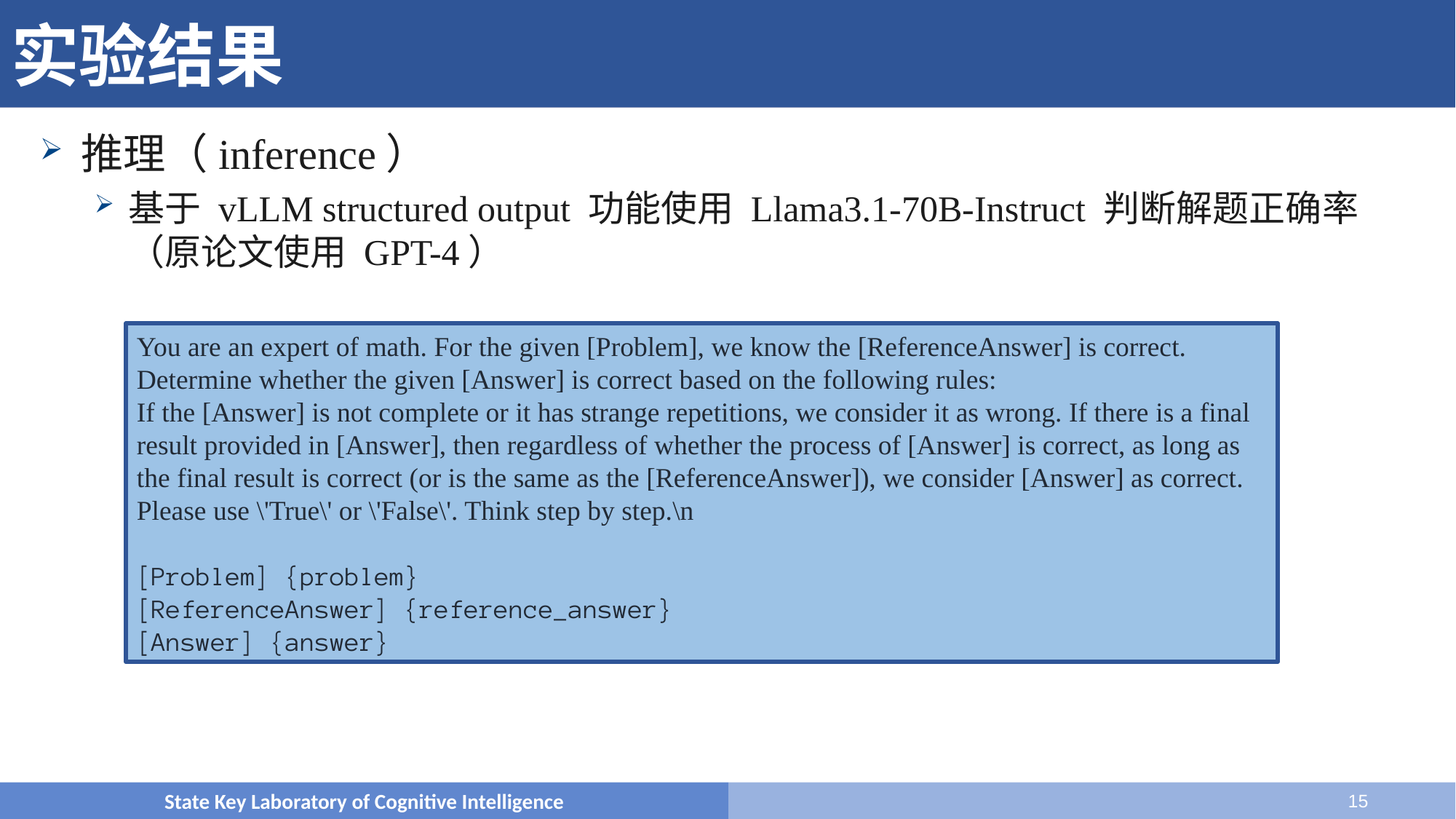

# 实验结果
推理（inference）
基于 vLLM structured output 功能使用 Llama3.1-70B-Instruct 判断解题正确率
（原论文使用 GPT-4）
You are an expert of math. For the given [Problem], we know the [ReferenceAnswer] is correct. Determine whether the given [Answer] is correct based on the following rules:
If the [Answer] is not complete or it has strange repetitions, we consider it as wrong. If there is a final result provided in [Answer], then regardless of whether the process of [Answer] is correct, as long as the final result is correct (or is the same as the [ReferenceAnswer]), we consider [Answer] as correct. Please use \'True\' or \'False\'. Think step by step.\n

[Problem] {problem}
[ReferenceAnswer] {reference_answer}
[Answer] {answer}
State Key Laboratory of Cognitive Intelligence
15